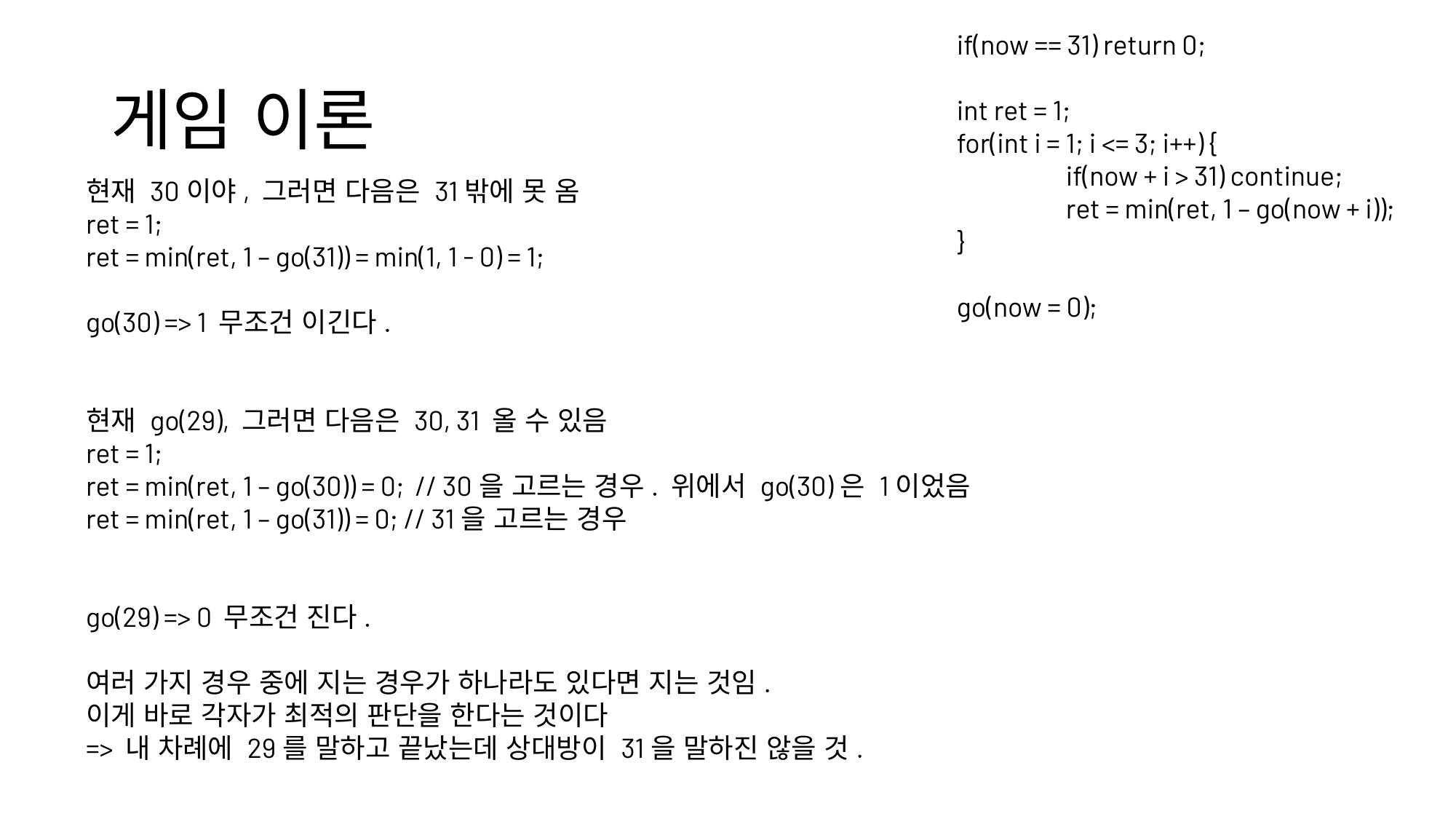

if(now == 31) return 0;

int ret = 1;
for(int i = 1; i <= 3; i++) {
	if(now + i > 31) continue;
	ret = min(ret, 1 – go(now + i));
}

go(now = 0);

# 게임 이론
현재 30이야, 그러면 다음은 31밖에 못 옴
ret = 1;
ret = min(ret, 1 – go(31)) = min(1, 1 - 0) = 1;

go(30) => 1 무조건 이긴다.

현재 go(29), 그러면 다음은 30, 31 올 수 있음
ret = 1;
ret = min(ret, 1 – go(30)) = 0;  // 30을 고르는 경우. 위에서 go(30)은 1이었음
ret = min(ret, 1 – go(31)) = 0; // 31을 고르는 경우

go(29) => 0 무조건 진다.

여러 가지 경우 중에 지는 경우가 하나라도 있다면 지는 것임.
이게 바로 각자가 최적의 판단을 한다는 것이다
=> 내 차례에 29를 말하고 끝났는데 상대방이 31을 말하진 않을 것.